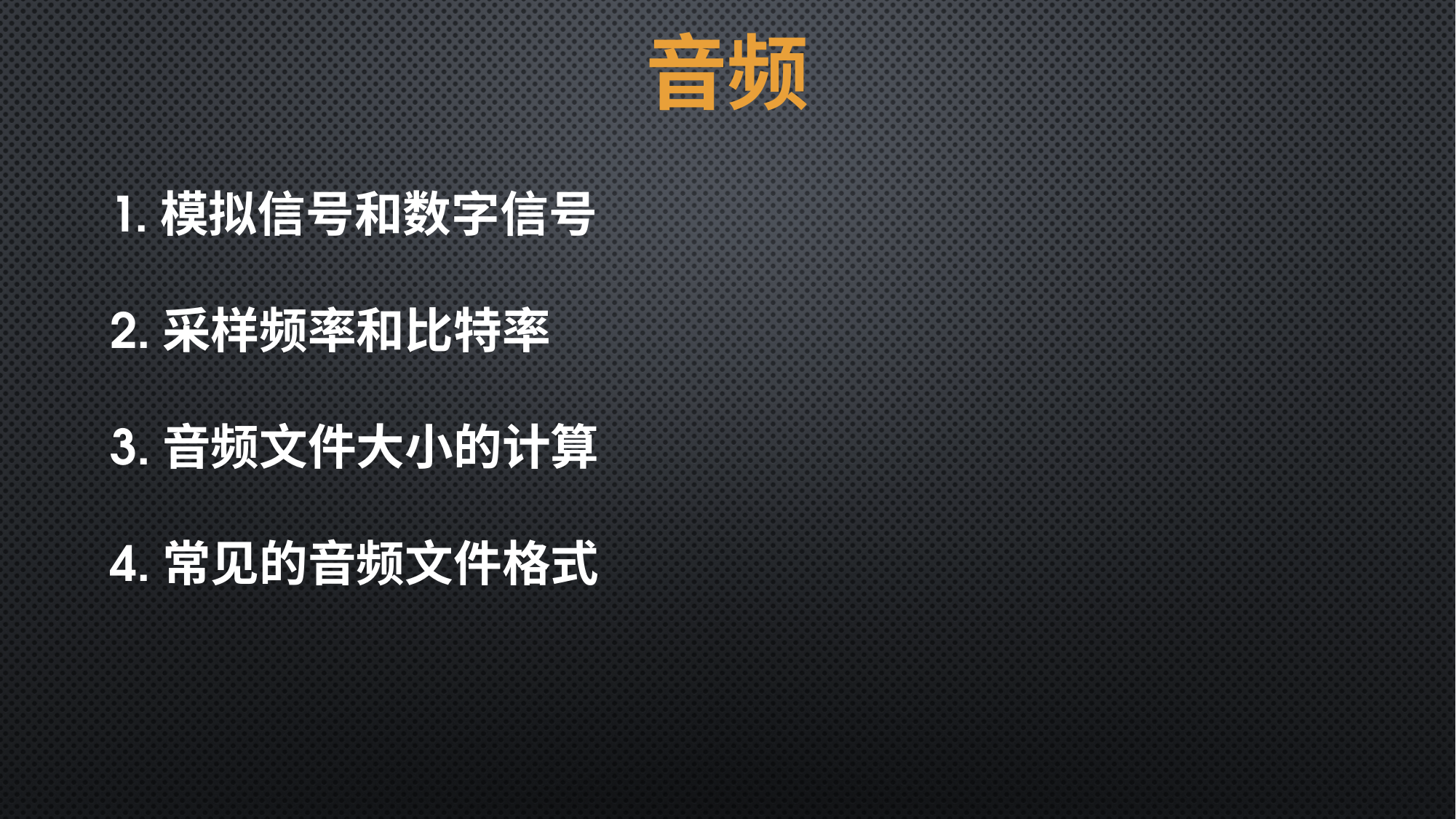

音频
1.模拟信号和数字信号

2.采样频率和比特率

3.音频文件大小的计算

4.常见的音频文件格式